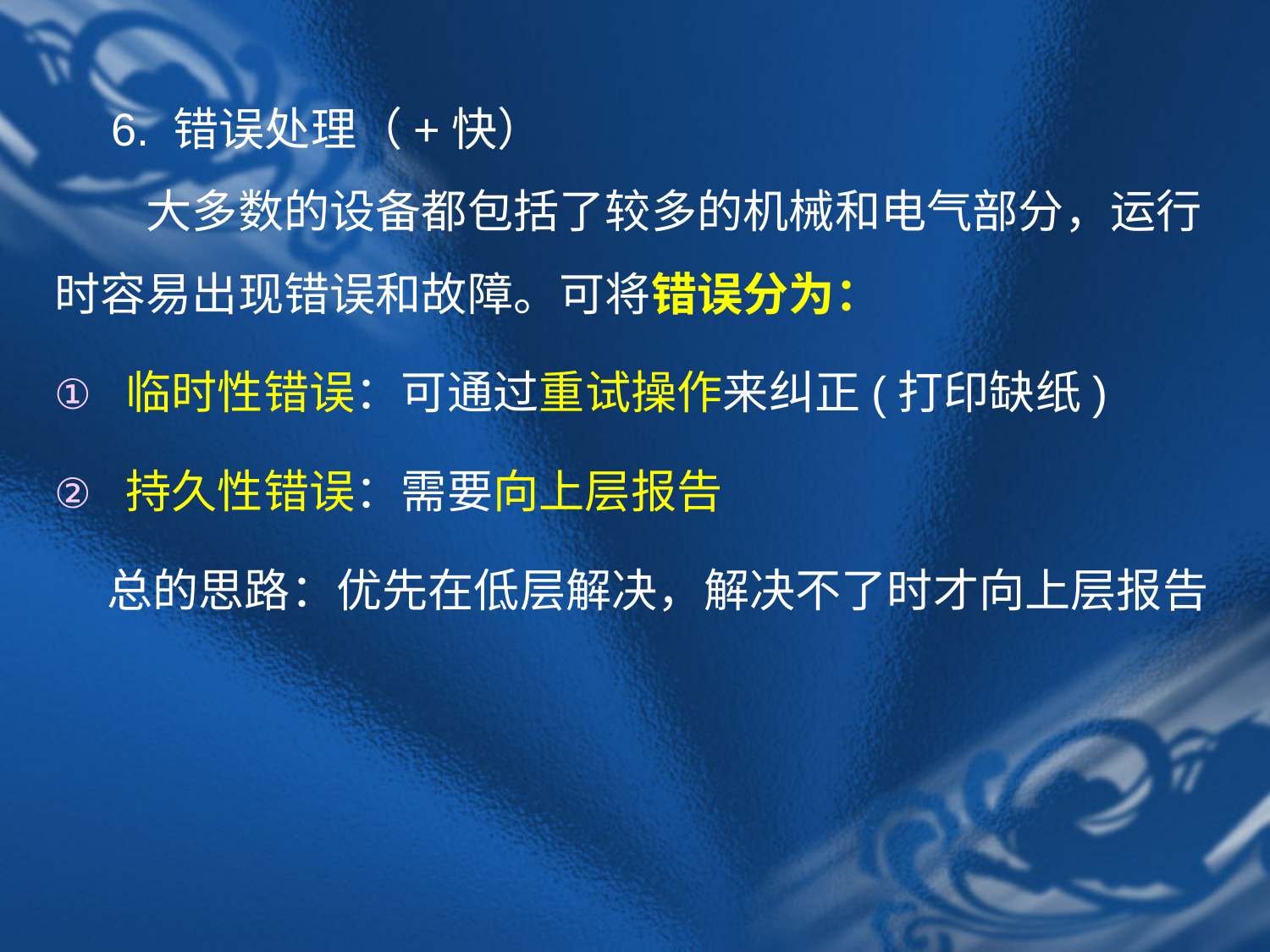

6. 错误处理（+快）
　　大多数的设备都包括了较多的机械和电气部分，运行时容易出现错误和故障。可将错误分为：
临时性错误：可通过重试操作来纠正(打印缺纸)
持久性错误：需要向上层报告
    总的思路：优先在低层解决，解决不了时才向上层报告